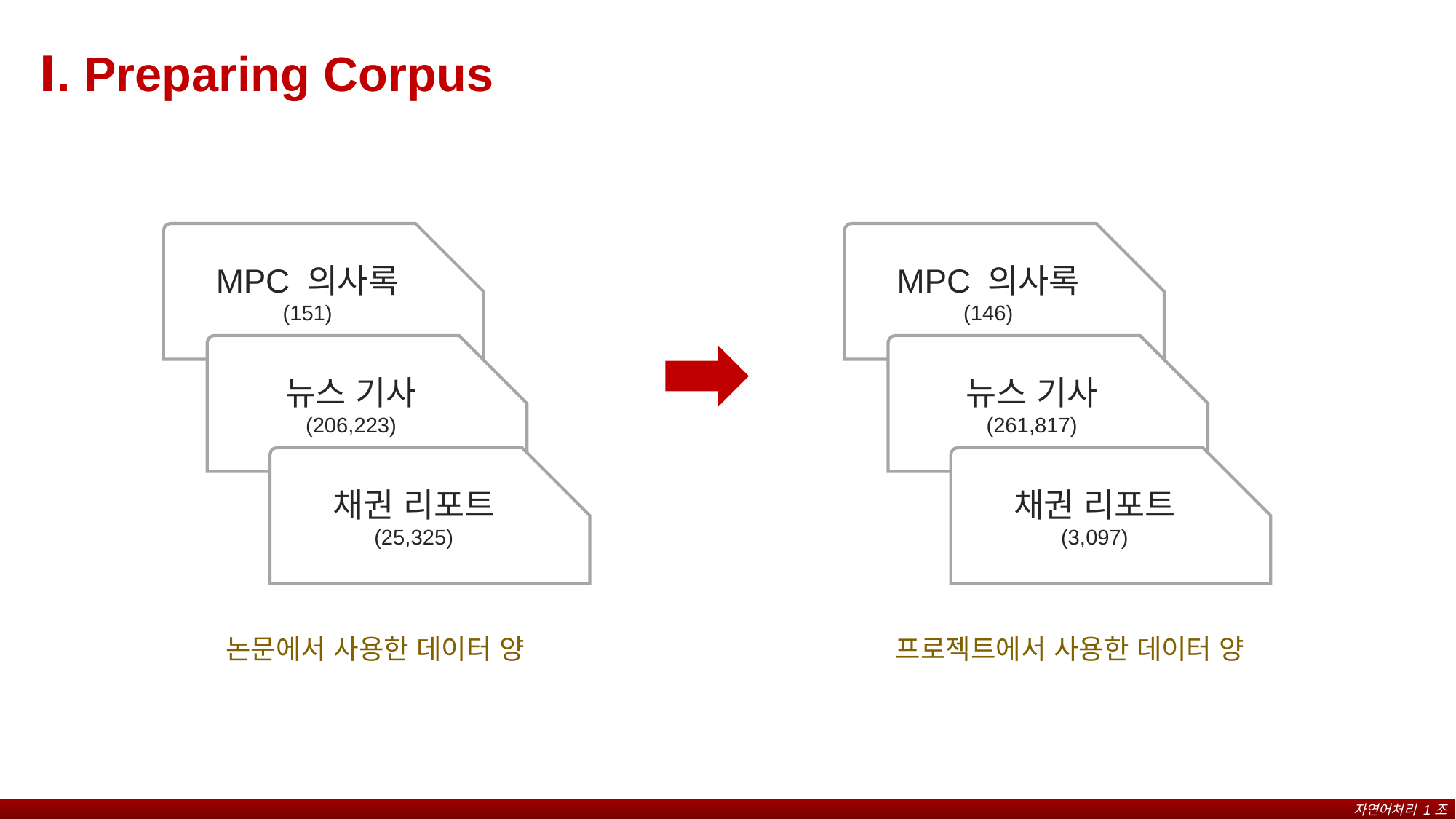

Ⅰ. Preparing Corpus
MPC 의사록
(151)
MPC 의사록
(146)
뉴스 기사
(206,223)
뉴스 기사
(261,817)

채권 리포트
(25,325)
채권 리포트
(3,097)
논문에서 사용한 데이터 양
프로젝트에서 사용한 데이터 양
자연어처리 1조